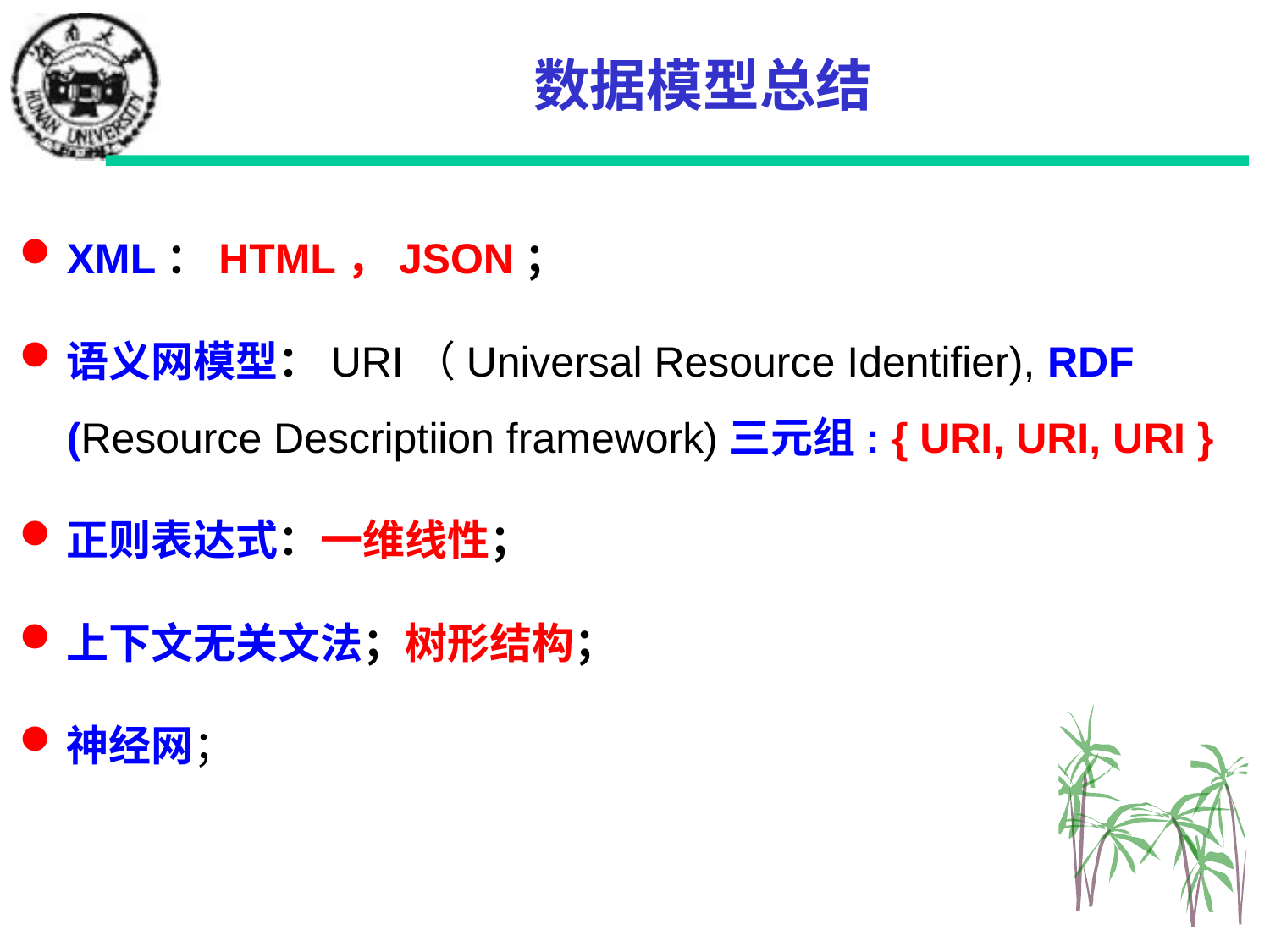

# 数据模型总结
XML：HTML，JSON；
语义网模型：URI（Universal Resource Identifier), RDF (Resource Descriptiion framework)三元组: { URI, URI, URI }
正则表达式：一维线性；
上下文无关文法；树形结构；
神经网；